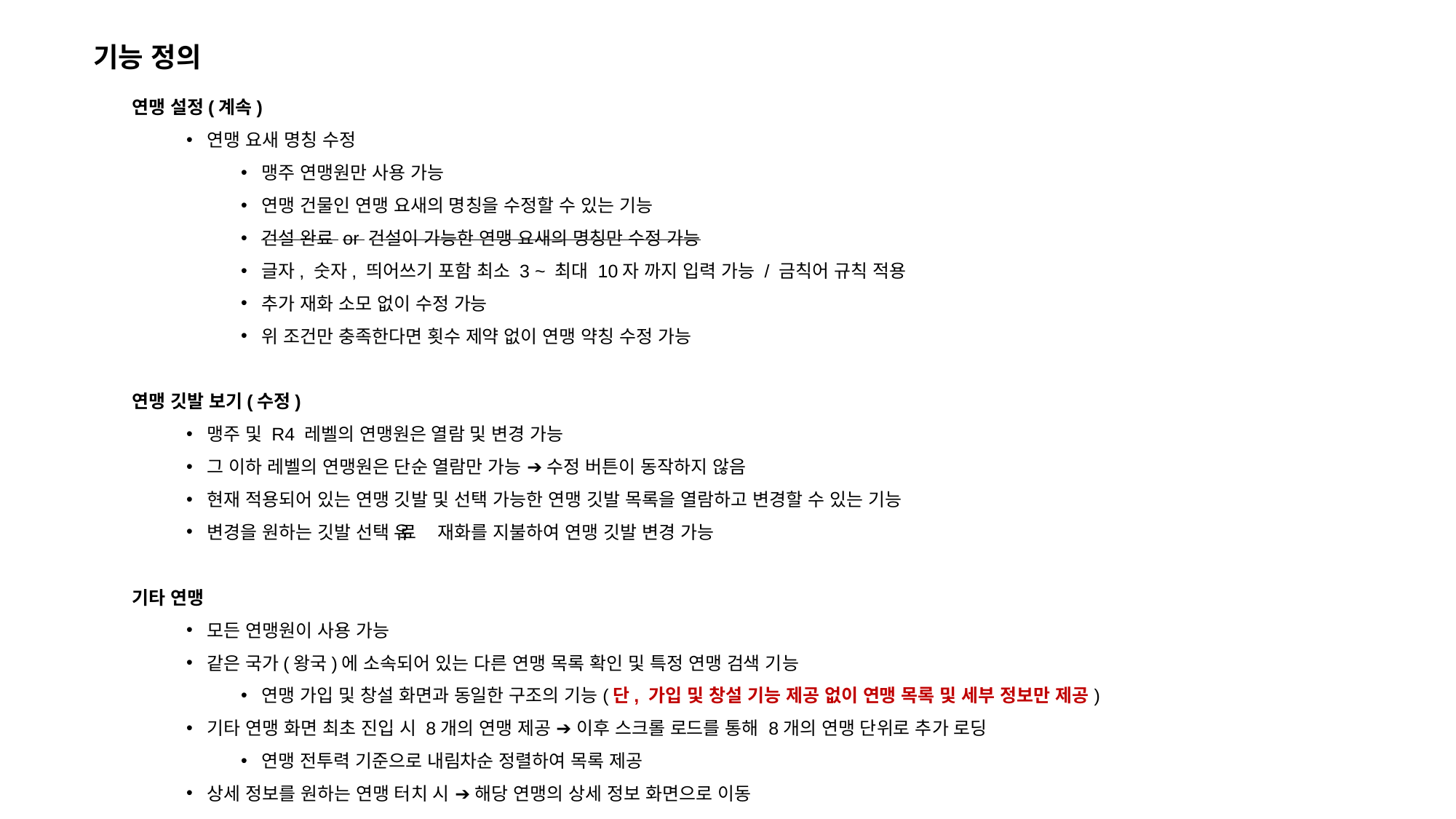

기능 정의
연맹 설정(계속)
연맹 요새 명칭 수정
맹주 연맹원만 사용 가능
연맹 건물인 연맹 요새의 명칭을 수정할 수 있는 기능
건설 완료 or 건설이 가능한 연맹 요새의 명칭만 수정 가능
글자, 숫자, 띄어쓰기 포함 최소 3 ~ 최대 10자 까지 입력 가능 / 금칙어 규칙 적용
추가 재화 소모 없이 수정 가능
위 조건만 충족한다면 횟수 제약 없이 연맹 약칭 수정 가능

연맹 깃발 보기(수정)
맹주 및 R4 레벨의 연맹원은 열람 및 변경 가능
그 이하 레벨의 연맹원은 단순 열람만 가능 ➔ 수정 버튼이 동작하지 않음
현재 적용되어 있는 연맹 깃발 및 선택 가능한 연맹 깃발 목록을 열람하고 변경할 수 있는 기능
변경을 원하는 깃발 선택 ➔ 유료 재화를 지불하여 연맹 깃발 변경 가능

기타 연맹
모든 연맹원이 사용 가능
같은 국가(왕국)에 소속되어 있는 다른 연맹 목록 확인 및 특정 연맹 검색 기능
연맹 가입 및 창설 화면과 동일한 구조의 기능(단, 가입 및 창설 기능 제공 없이 연맹 목록 및 세부 정보만 제공)
기타 연맹 화면 최초 진입 시 8개의 연맹 제공 ➔ 이후 스크롤 로드를 통해 8개의 연맹 단위로 추가 로딩
연맹 전투력 기준으로 내림차순 정렬하여 목록 제공
상세 정보를 원하는 연맹 터치 시 ➔ 해당 연맹의 상세 정보 화면으로 이동